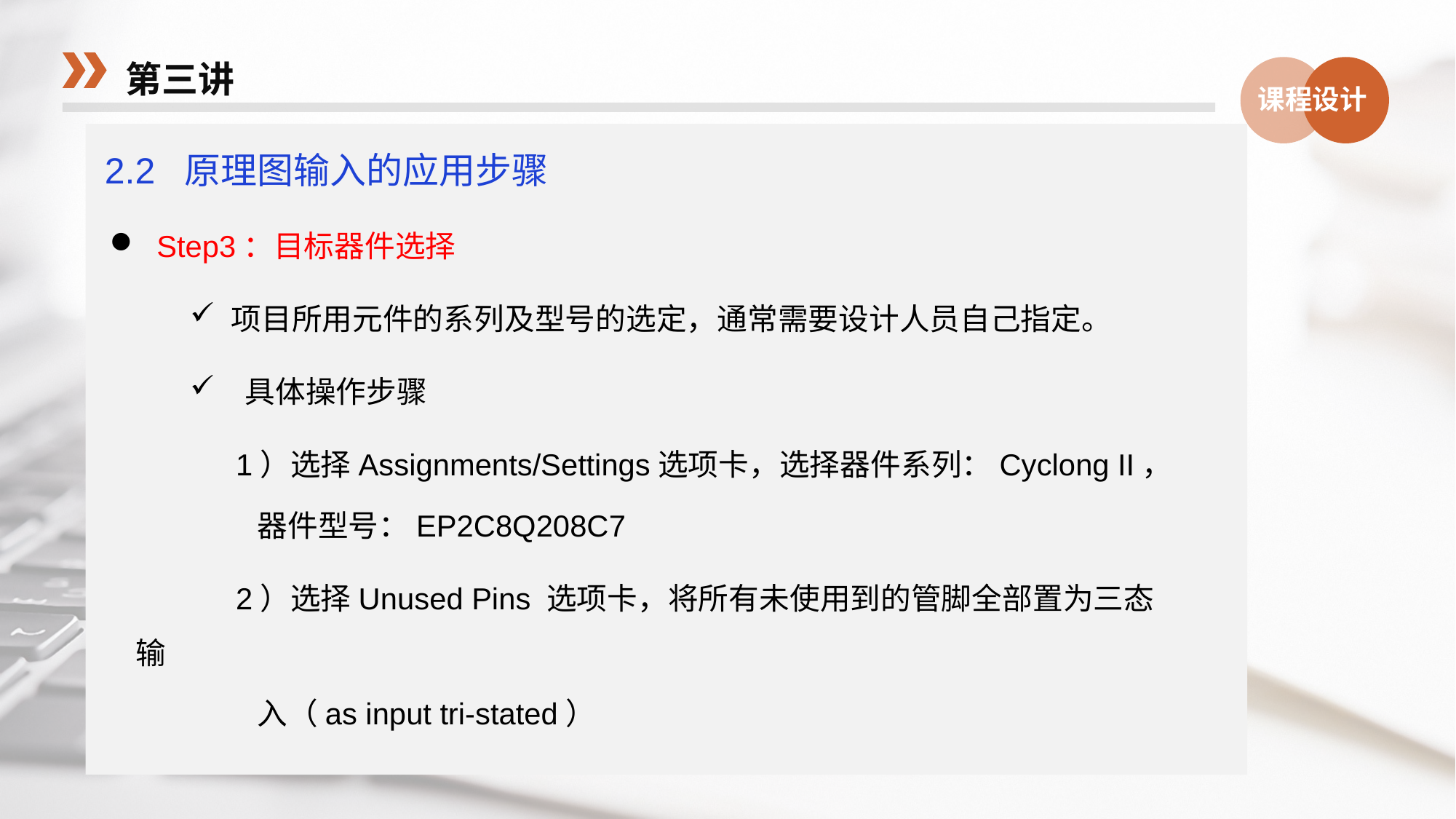

第三讲

课程设计

2.2  原理图输入的应用步骤
  Step3：目标器件选择
项目所用元件的系列及型号的选定，通常需要设计人员自己指定。
 具体操作步骤
            1）选择Assignments/Settings选项卡，选择器件系列：Cyclong II，
                 器件型号：EP2C8Q208C7
            2）选择Unused Pins 选项卡，将所有未使用到的管脚全部置为三态输
                 入（as input tri-stated）